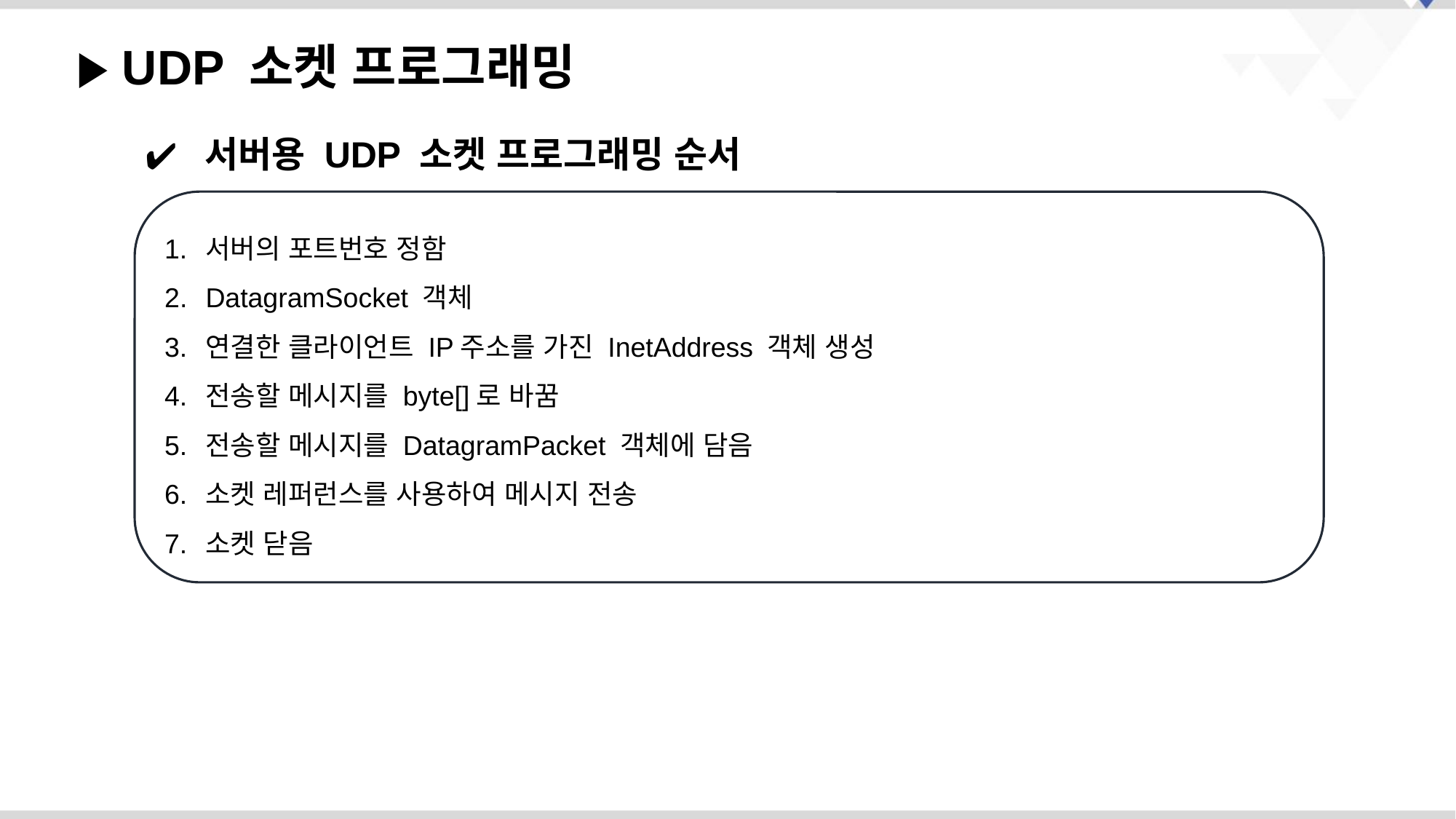

▶ UDP 소켓 프로그래밍
 서버용 UDP 소켓 프로그래밍 순서
서버의 포트번호 정함
DatagramSocket 객체
연결한 클라이언트 IP주소를 가진 InetAddress 객체 생성
전송할 메시지를 byte[]로 바꿈
전송할 메시지를 DatagramPacket 객체에 담음
소켓 레퍼런스를 사용하여 메시지 전송
소켓 닫음